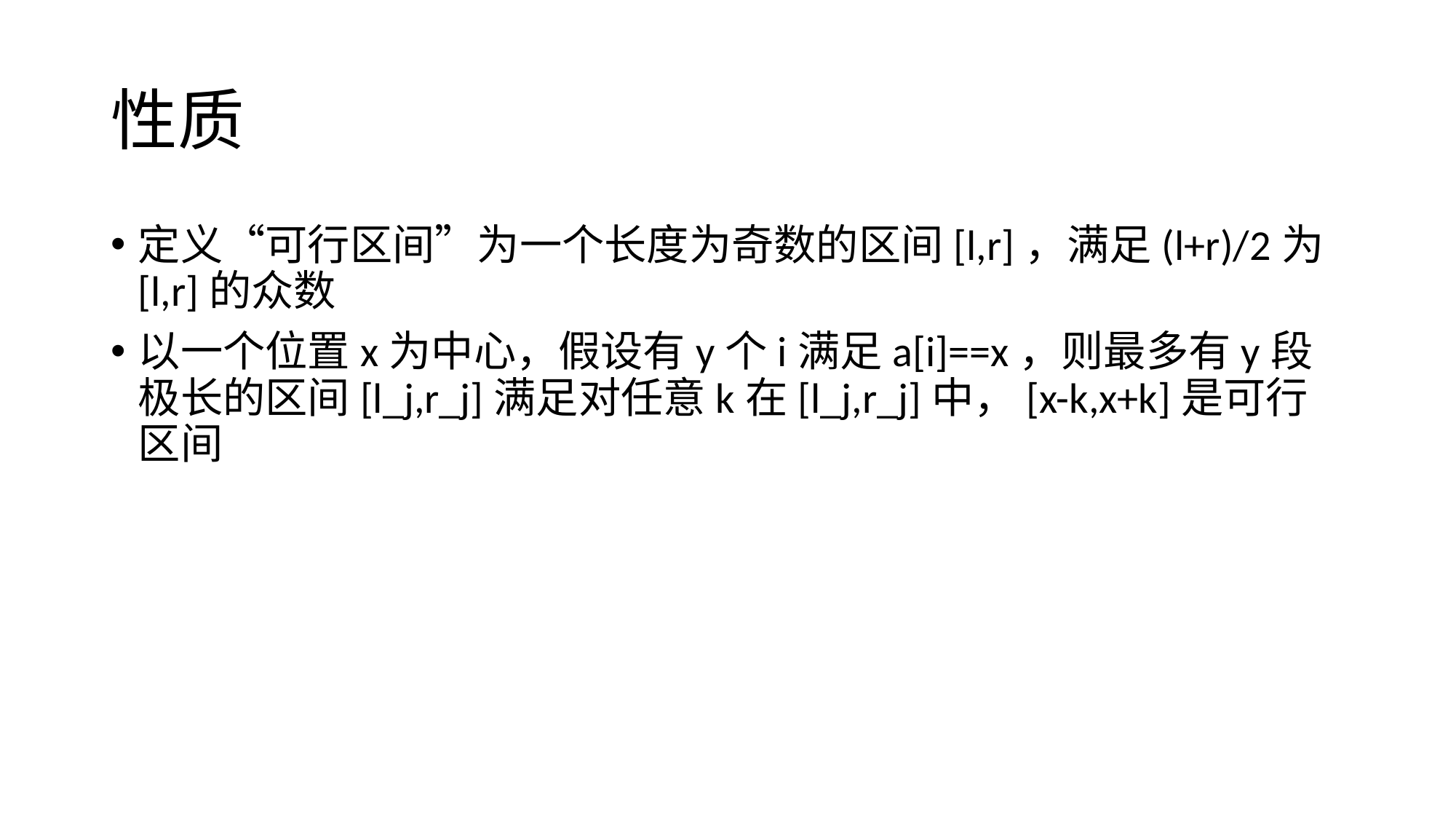

# 性质
定义“可行区间”为一个长度为奇数的区间[l,r]，满足(l+r)/2为[l,r]的众数
以一个位置x为中心，假设有y个i满足a[i]==x，则最多有y段极长的区间[l_j,r_j]满足对任意k在[l_j,r_j]中，[x-k,x+k]是可行区间